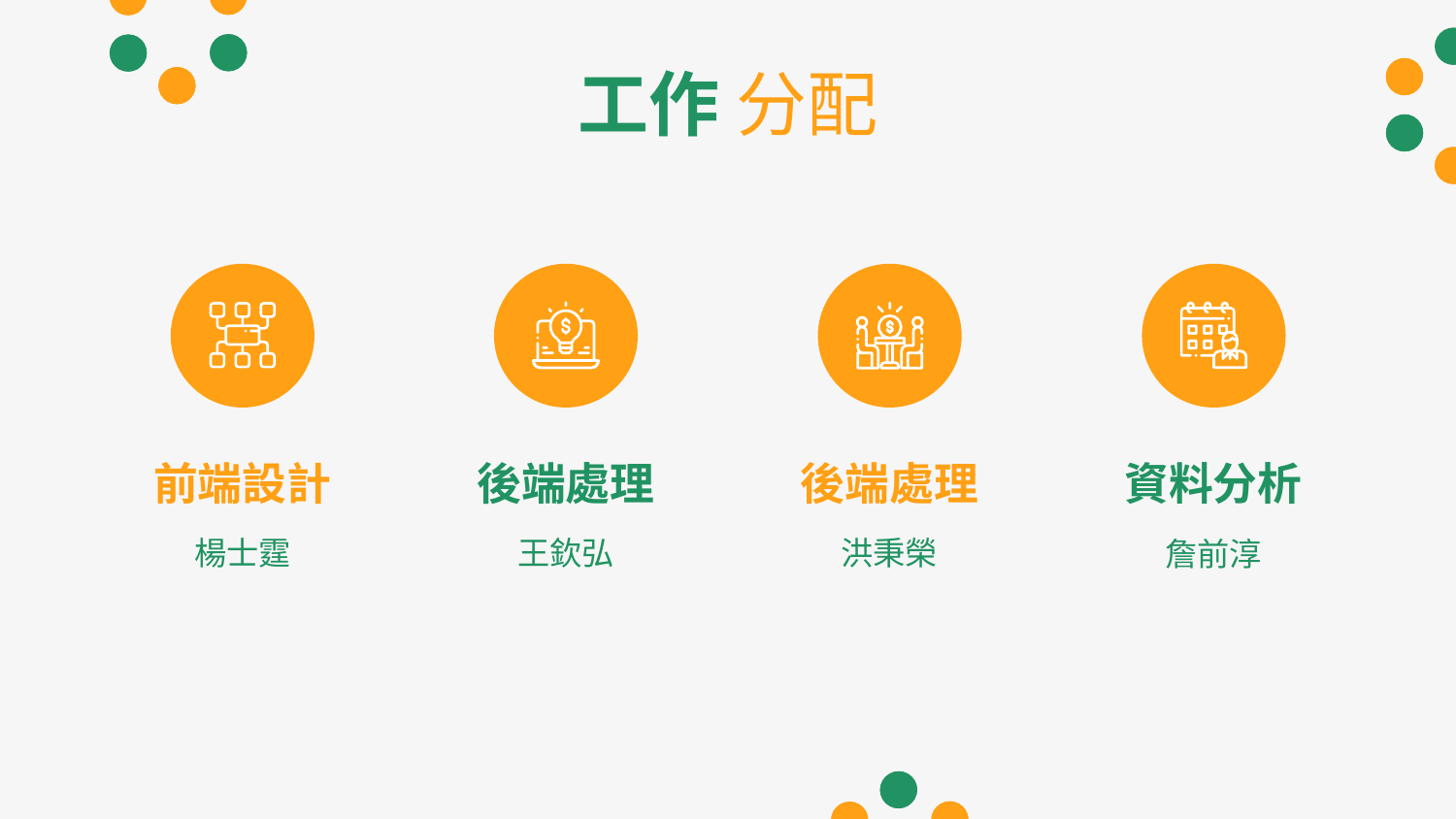

# 工作 分配

前端設計
後端處理
後端處理
資料分析
楊士霆
王欽弘
洪秉榮

詹前淳